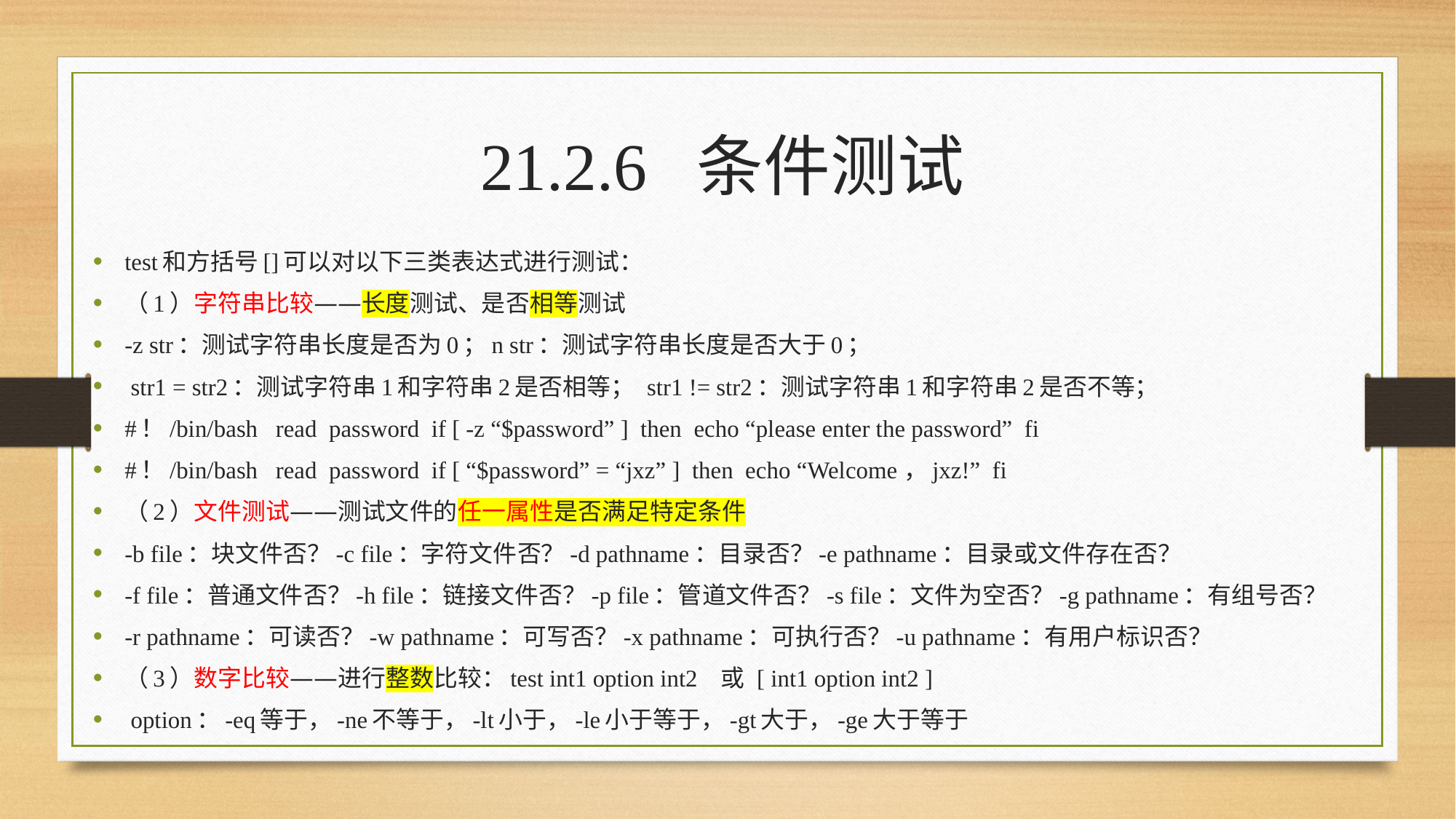

21.2.6  条件测试
test和方括号[]可以对以下三类表达式进行测试：
（1）字符串比较——长度测试、是否相等测试
-z str：测试字符串长度是否为0；n str：测试字符串长度是否大于0；
 str1 = str2：测试字符串1和字符串2是否相等； str1 != str2：测试字符串1和字符串2是否不等；
#！/bin/bash   read  password  if [ -z “$password” ]  then  echo “please enter the password”  fi
#！/bin/bash   read  password  if [ “$password” = “jxz” ]  then  echo “Welcome，jxz!”  fi
（2）文件测试——测试文件的任一属性是否满足特定条件
-b file：块文件否？-c file：字符文件否？-d pathname：目录否？-e pathname：目录或文件存在否？
-f file：普通文件否？-h file：链接文件否？-p file：管道文件否？-s file：文件为空否？-g pathname：有组号否？
-r pathname：可读否？-w pathname：可写否？-x pathname：可执行否？-u pathname：有用户标识否？
（3）数字比较——进行整数比较：test int1 option int2   或 [ int1 option int2 ]
 option：-eq等于，-ne不等于，-lt小于，-le小于等于，-gt大于，-ge大于等于